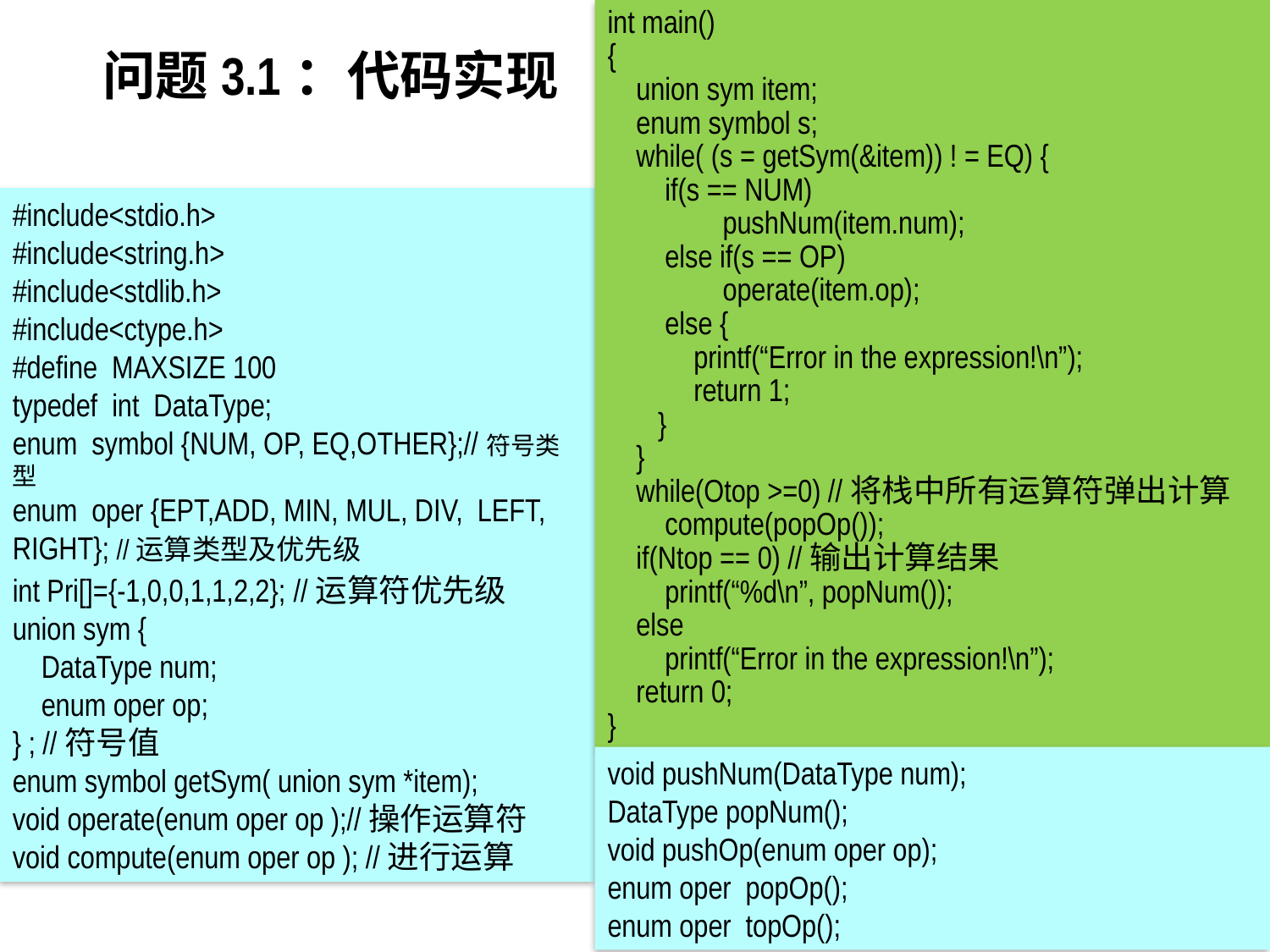

int main()
{
    union sym item;
    enum symbol s;
    while( (s = getSym(&item)) ! = EQ) {
        if(s == NUM)
                pushNum(item.num);
        else if(s == OP)
                operate(item.op);
        else {
            printf(“Error in the expression!\n”);
            return 1;
       }
    }
    while(Otop >=0) //将栈中所有运算符弹出计算
        compute(popOp());
    if(Ntop == 0) //输出计算结果
        printf(“%d\n”, popNum());
    else
        printf(“Error in the expression!\n”);
    return 0;
}
# 问题3.1：代码实现
#include<stdio.h>
#include<string.h>
#include<stdlib.h>
#include<ctype.h>
#define  MAXSIZE 100
typedef  int  DataType;
enum  symbol {NUM, OP, EQ,OTHER};//符号类型
enum  oper {EPT,ADD, MIN, MUL, DIV,  LEFT, RIGHT}; //运算类型及优先级
int Pri[]={-1,0,0,1,1,2,2}; //运算符优先级
union sym {
    DataType num;
    enum oper op;
} ; //符号值
enum symbol getSym( union sym *item);
void operate(enum oper op );//操作运算符
void compute(enum oper op ); //进行运算
void pushNum(DataType num);
DataType popNum();
void pushOp(enum oper op);
enum oper  popOp();
enum oper  topOp();
41